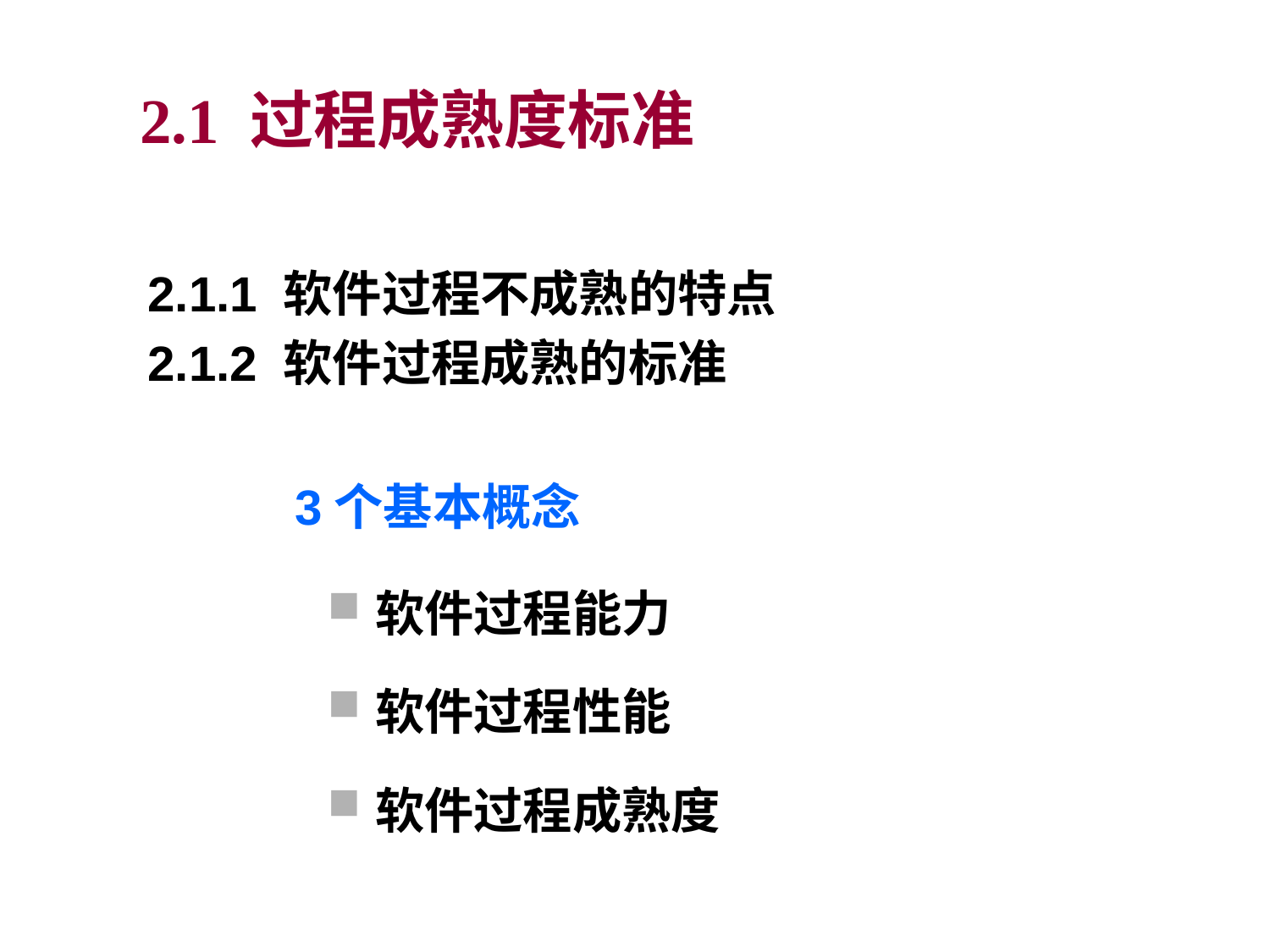

2.1 过程成熟度标准
2.1.1 软件过程不成熟的特点
2.1.2 软件过程成熟的标准
3个基本概念
软件过程能力
软件过程性能
软件过程成熟度